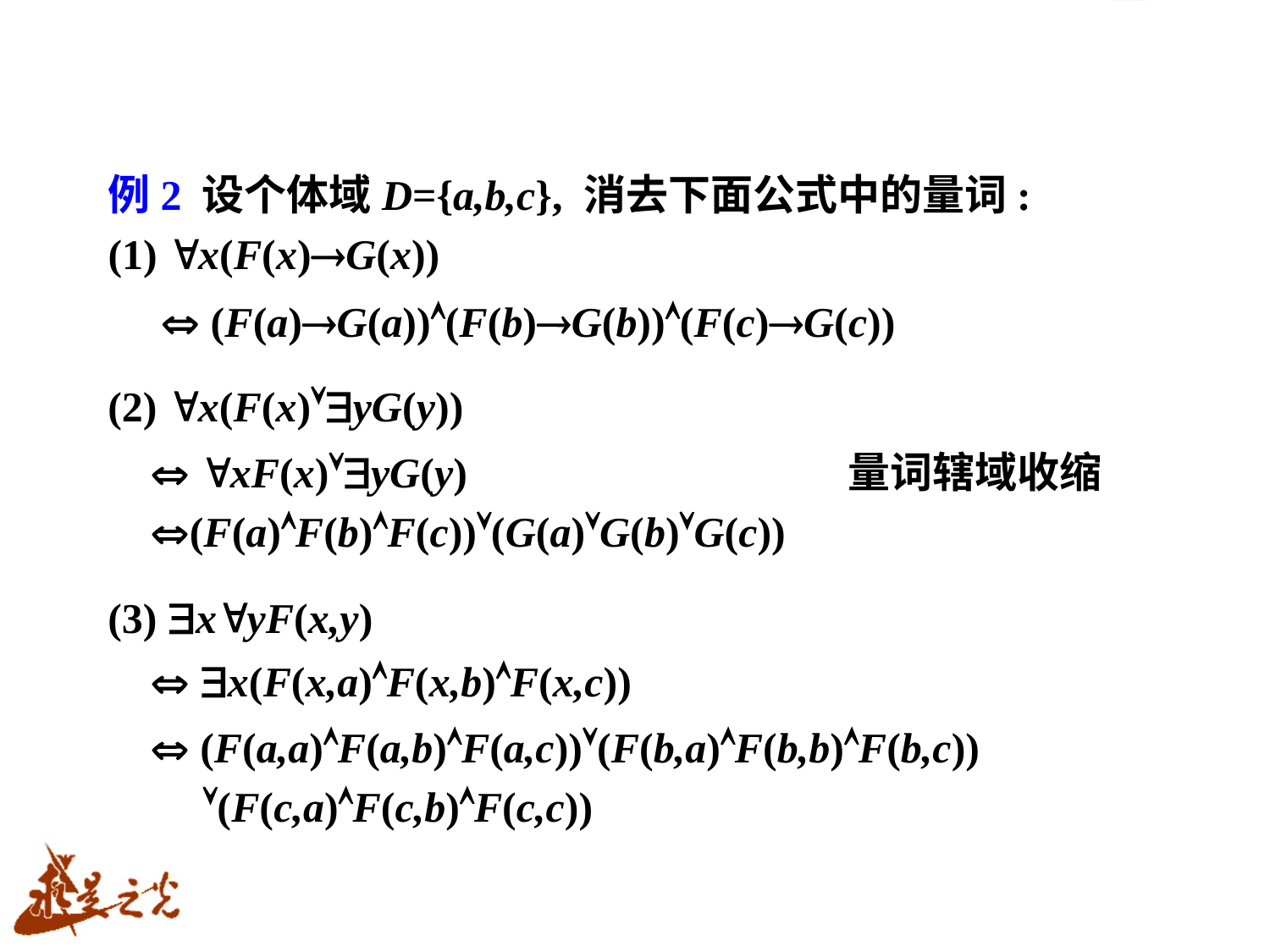

例2 设个体域D={a,b,c}, 消去下面公式中的量词:
(1) ∀x(F(x)→G(x))
⇔ (F(a)→G(a))∧(F(b)→G(b))∧(F(c)→G(c))
(2) ∀x(F(x)∨∃yG(y))
⇔ ∀xF(x)∨∃yG(y)                                   量词辖域收缩
⇔(F(a)∧F(b)∧F(c))∨(G(a)∨G(b)∨G(c))
(3) ∃x∀yF(x,y)
⇔ ∃x(F(x,a)∧F(x,b)∧F(x,c))
⇔ (F(a,a)∧F(a,b)∧F(a,c))∨(F(b,a)∧F(b,b)∧F(b,c))
     ∨(F(c,a)∧F(c,b)∧F(c,c))
33